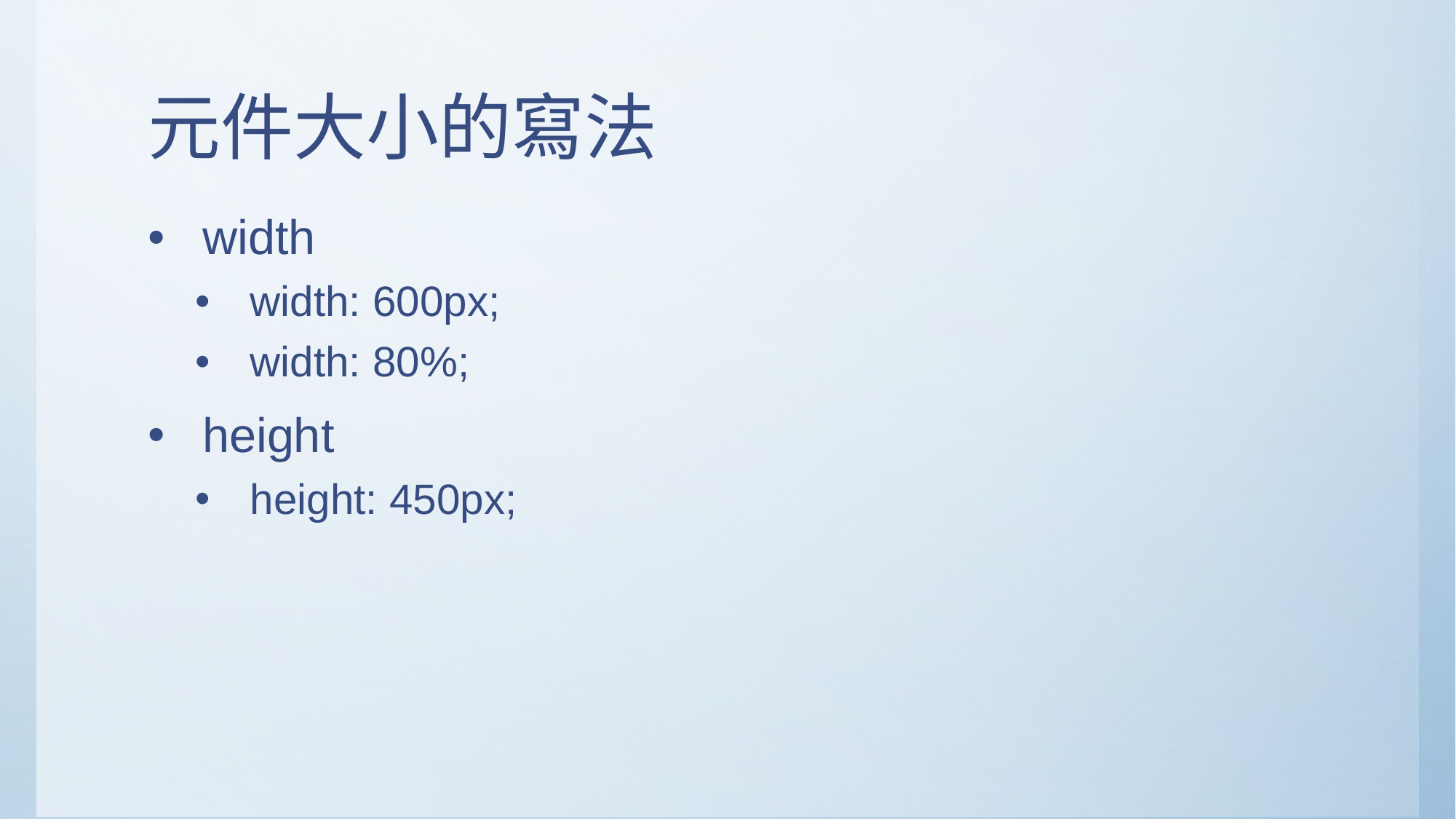

# 元件大小的寫法
width
width: 600px;
width: 80%;
height
height: 450px;